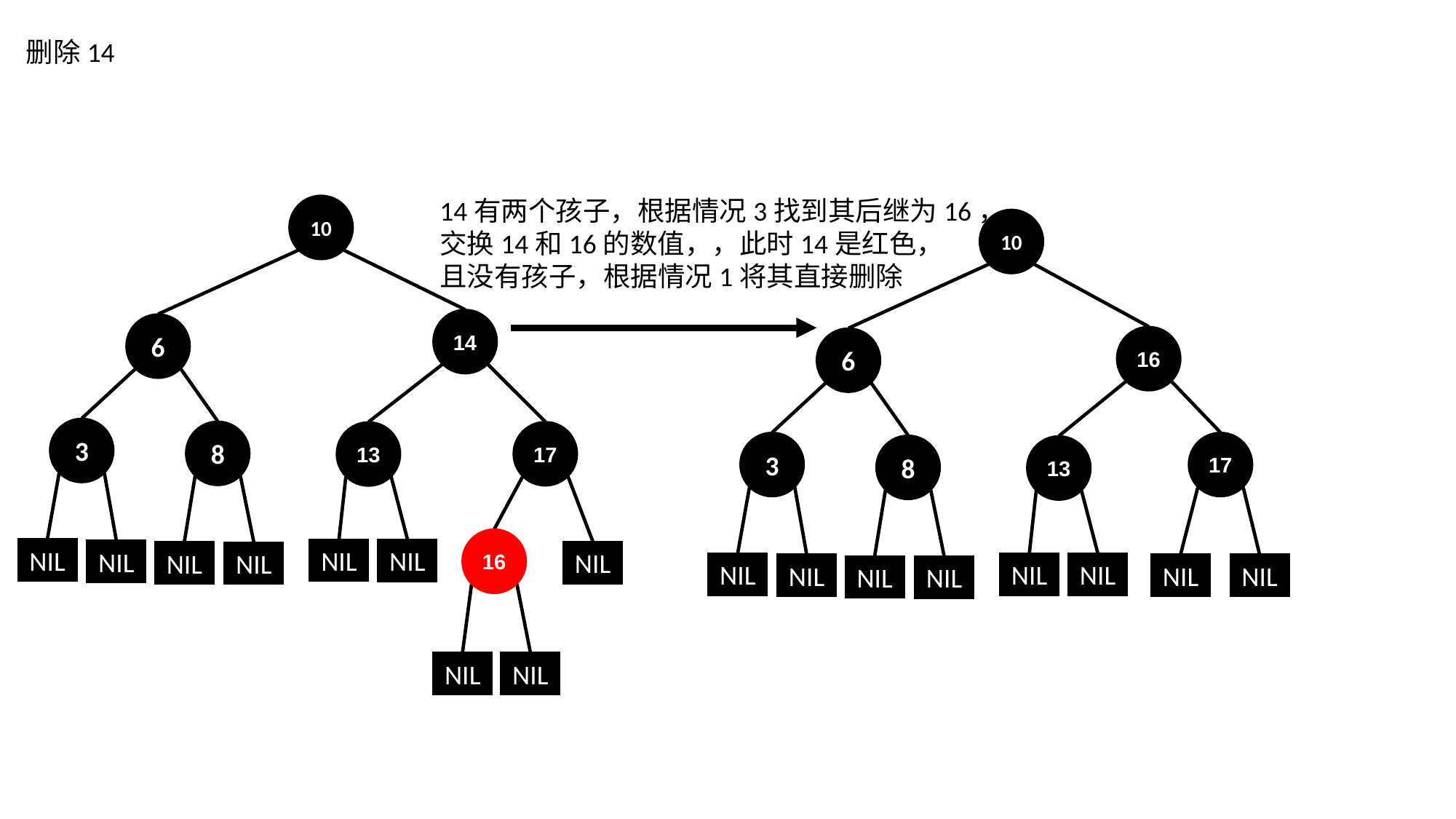

删除14
14有两个孩子，根据情况3找到其后继为16，
交换14和16的数值，，此时14是红色，
且没有孩子，根据情况1将其直接删除
10
10
14
6
16
6
3
8
17
13
3
17
8
13
16
NIL
NIL
NIL
NIL
NIL
NIL
NIL
NIL
NIL
NIL
NIL
NIL
NIL
NIL
NIL
NIL
NIL